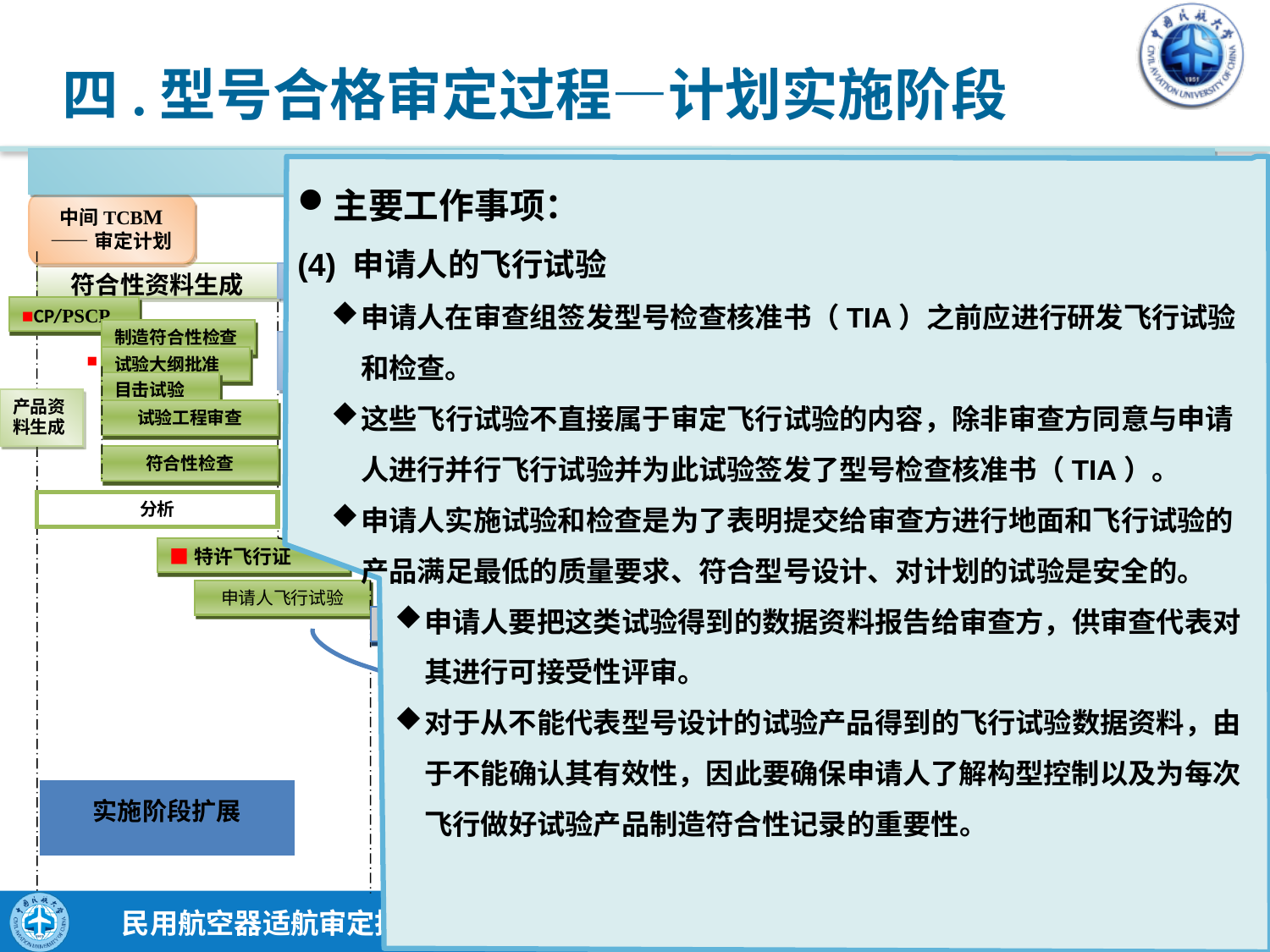

# 四.型号合格审定过程—计划实施阶段

实施阶段
中间TCBM
——审定计划
最终
TCBM

审定试飞前TCBM

符合性资料生成

符合性表明
符合性确认
■CP/PSCP

制造符合性检查
提交符合性验证
资料
■
CCAR21.33(b)1
试验大纲批准

目击试验
产品资
料生成
试验工程审查

◆符合性报告

符合性资料评审（不含试飞资料）
符合性检查
试飞产生资料的评审
分析

持续适航文件（ICA）◆

■特许飞行证

运行及维修评估
申请人飞行试验
申请人试飞资料
◆申请人试飞报告
试飞结果的评审
◆试飞风险管理
■型号检查授权（TIA）
制造符合性检查
审定飞行试验
CCAR 21.35
功能及可靠性F/T
实施阶段扩展
飞行手册◆
型号检查报告◆
主要工作事项：
(4) 申请人的飞行试验
申请人在审查组签发型号检查核准书（TIA）之前应进行研发飞行试验和检查。
这些飞行试验不直接属于审定飞行试验的内容，除非审查方同意与申请人进行并行飞行试验并为此试验签发了型号检查核准书（TIA）。
申请人实施试验和检查是为了表明提交给审查方进行地面和飞行试验的产品满足最低的质量要求、符合型号设计、对计划的试验是安全的。
申请人要把这类试验得到的数据资料报告给审查方，供审查代表对其进行可接受性评审。
对于从不能代表型号设计的试验产品得到的飞行试验数据资料，由于不能确认其有效性，因此要确保申请人了解构型控制以及为每次飞行做好试验产品制造符合性记录的重要性。